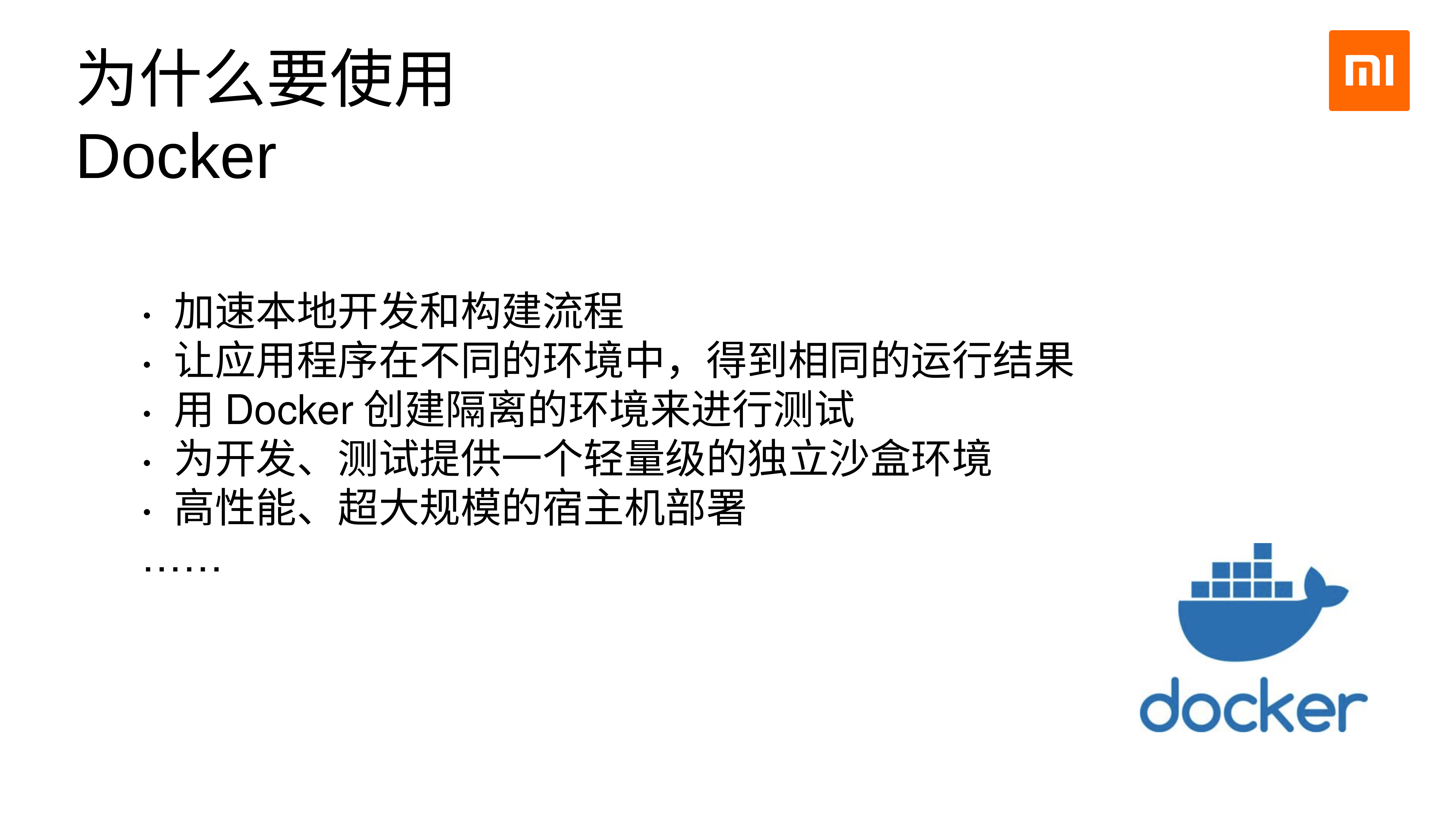

为什么要使用Docker
· 加速本地开发和构建流程
· 让应用程序在不同的环境中，得到相同的运行结果
· 用Docker创建隔离的环境来进行测试
· 为开发、测试提供一个轻量级的独立沙盒环境
· 高性能、超大规模的宿主机部署
……